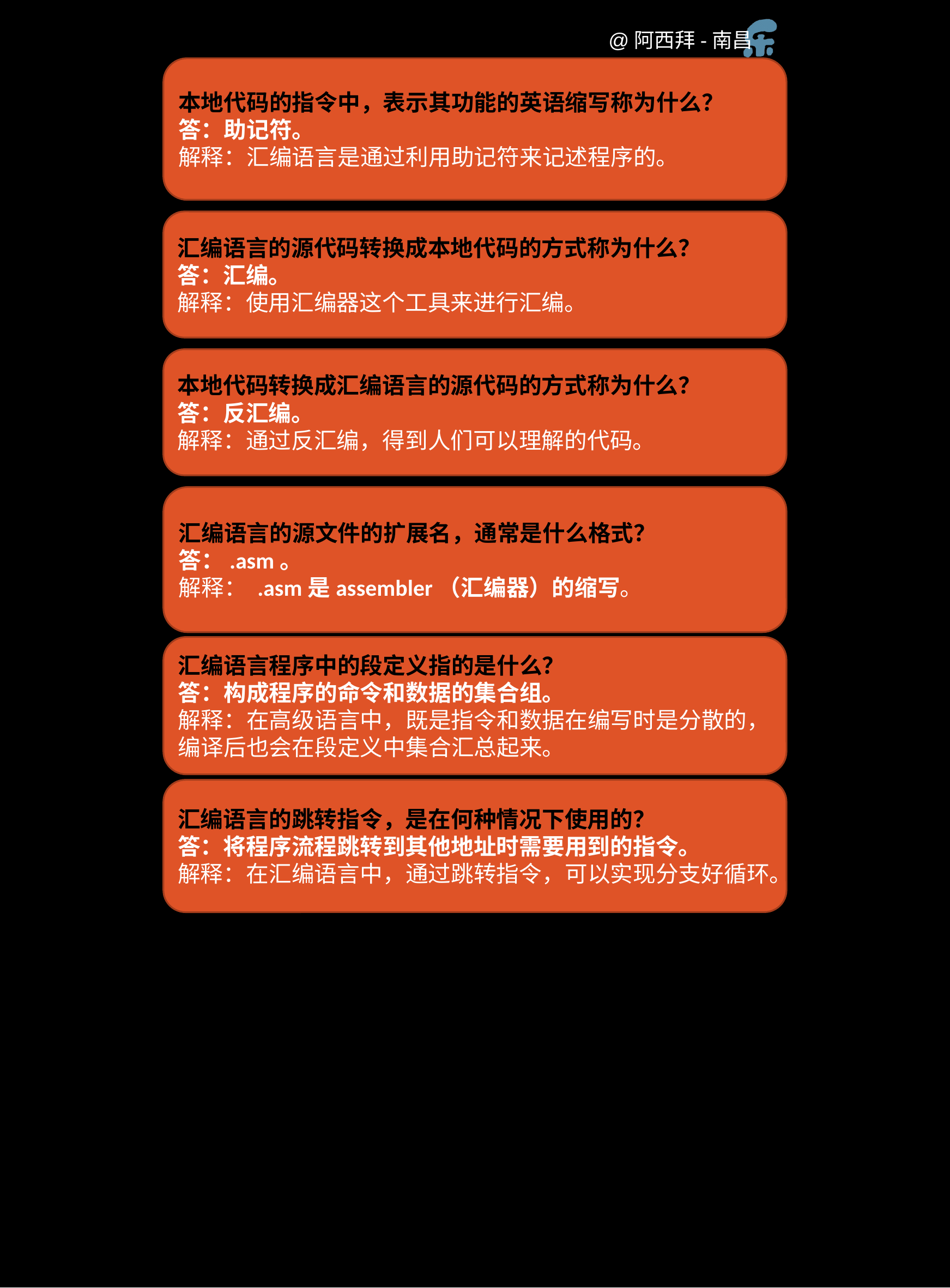

本地代码的指令中，表示其功能的英语缩写称为什么？
答：助记符。
解释：汇编语言是通过利用助记符来记述程序的。
汇编语言的源代码转换成本地代码的方式称为什么？
答：汇编。
解释：使用汇编器这个工具来进行汇编。
本地代码转换成汇编语言的源代码的方式称为什么？
答：反汇编。
解释：通过反汇编，得到人们可以理解的代码。
汇编语言的源文件的扩展名，通常是什么格式？
答：.asm。
解释： .asm是assembler（汇编器）的缩写。
汇编语言程序中的段定义指的是什么？
答：构成程序的命令和数据的集合组。
解释：在高级语言中，既是指令和数据在编写时是分散的，编译后也会在段定义中集合汇总起来。
汇编语言的跳转指令，是在何种情况下使用的？
答：将程序流程跳转到其他地址时需要用到的指令。
解释：在汇编语言中，通过跳转指令，可以实现分支好循环。